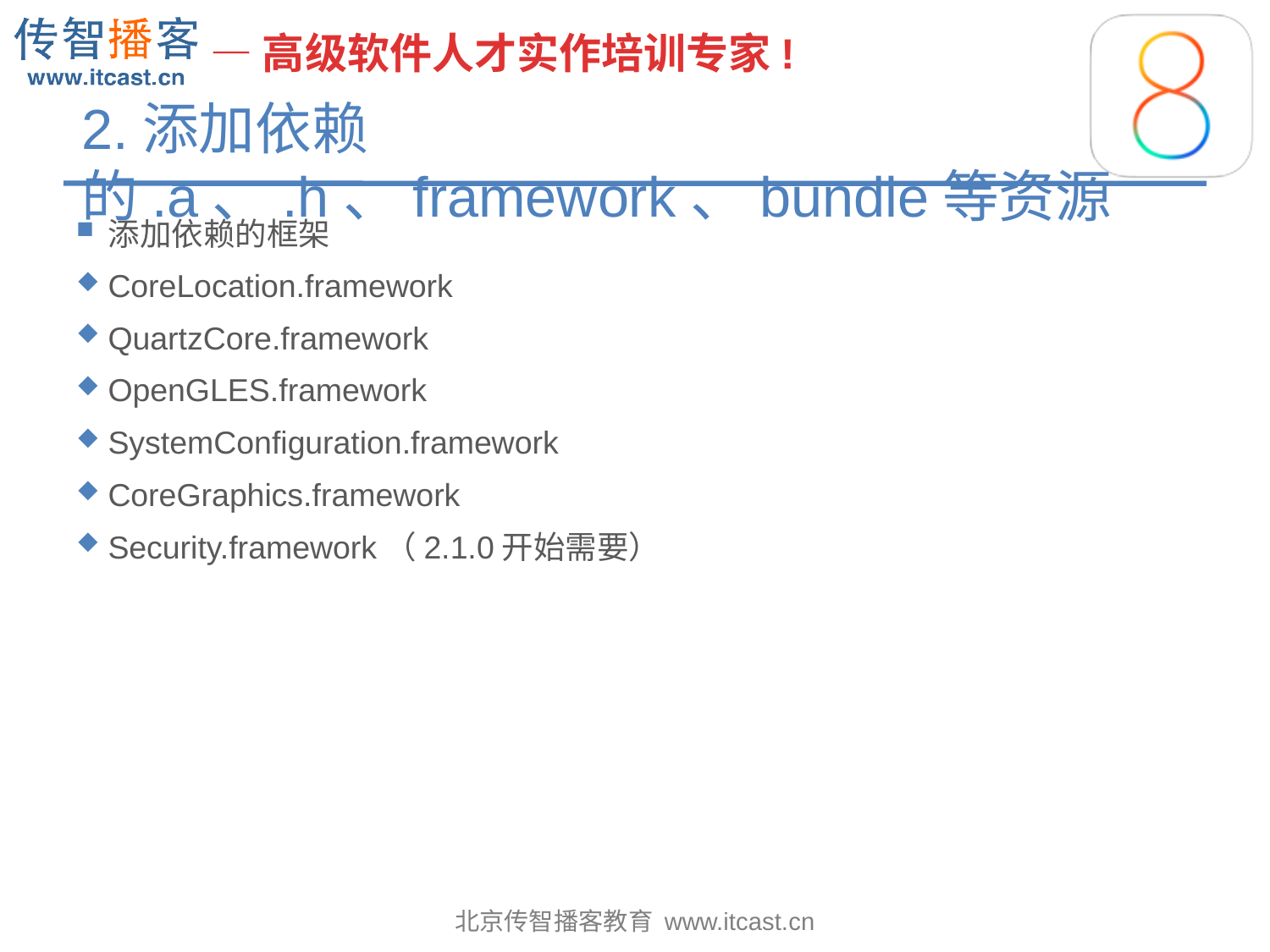

# 2.添加依赖的.a、.h、framework、bundle等资源
添加依赖的框架
CoreLocation.framework
QuartzCore.framework
OpenGLES.framework
SystemConfiguration.framework
CoreGraphics.framework
Security.framework（2.1.0开始需要）